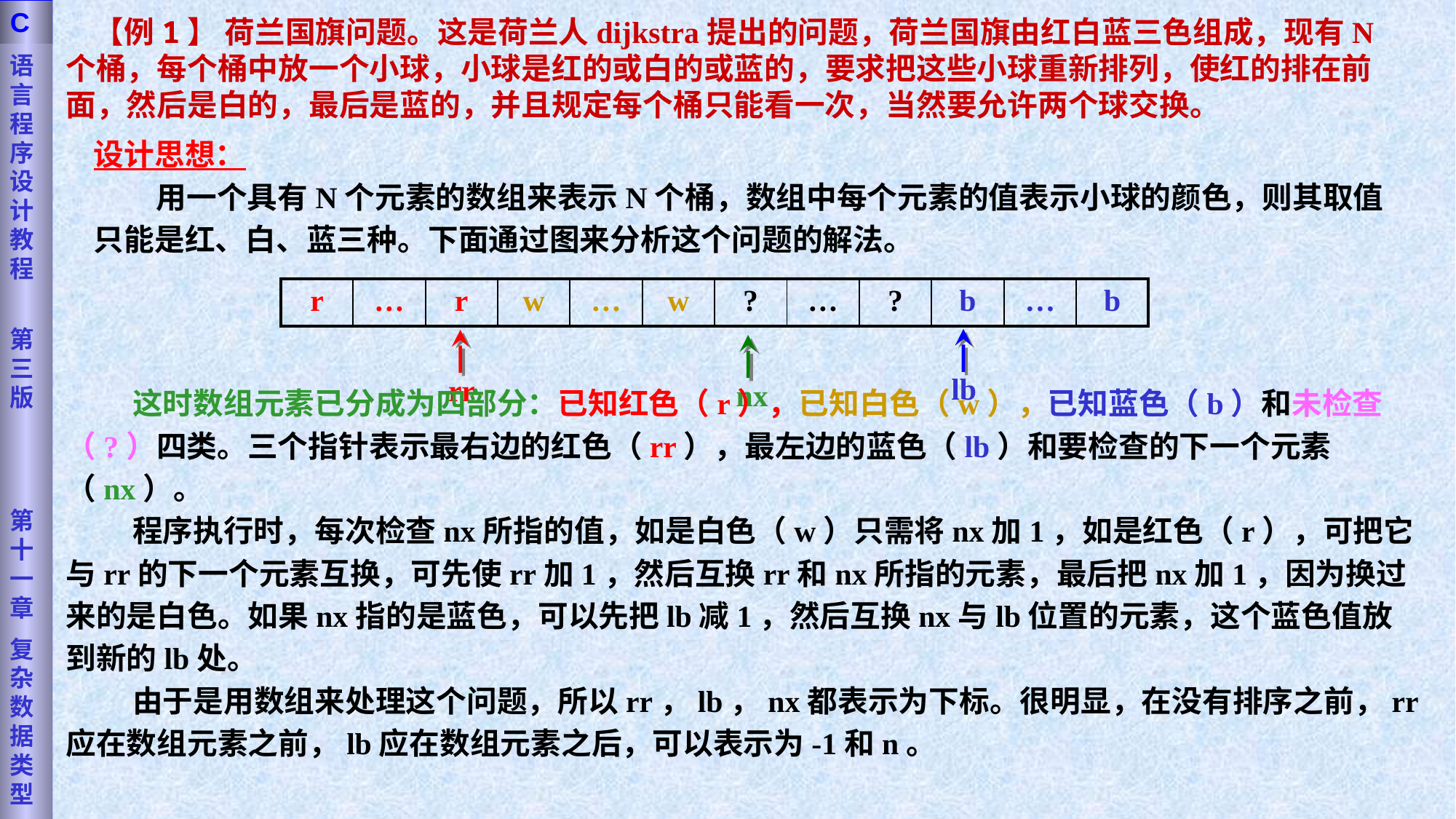

语言程序设计教程
第三版

第十一章
复杂数据类型
C
   【例1】 荷兰国旗问题。这是荷兰人dijkstra提出的问题，荷兰国旗由红白蓝三色组成，现有N个桶，每个桶中放一个小球，小球是红的或白的或蓝的，要求把这些小球重新排列，使红的排在前面，然后是白的，最后是蓝的，并且规定每个桶只能看一次，当然要允许两个球交换。
设计思想：
        用一个具有N个元素的数组来表示N个桶，数组中每个元素的值表示小球的颜色，则其取值只能是红、白、蓝三种。下面通过图来分析这个问题的解法。
| r | … | r | w | … | w | ? | … | ? | b | … | b |
| --- | --- | --- | --- | --- | --- | --- | --- | --- | --- | --- | --- |

lb

rr

nx
    这时数组元素已分成为四部分：已知红色（r），已知白色（w），已知蓝色（b）和未检查（?）四类。三个指针表示最右边的红色（rr），最左边的蓝色（lb）和要检查的下一个元素（nx）。
    程序执行时，每次检查nx所指的值，如是白色（w）只需将nx加1，如是红色（r），可把它与rr的下一个元素互换，可先使rr加1，然后互换rr和nx所指的元素，最后把nx加1，因为换过来的是白色。如果nx指的是蓝色，可以先把lb减1，然后互换nx与lb位置的元素，这个蓝色值放到新的lb处。
    由于是用数组来处理这个问题，所以rr，lb，nx都表示为下标。很明显，在没有排序之前，rr应在数组元素之前，lb应在数组元素之后，可以表示为-1和n。